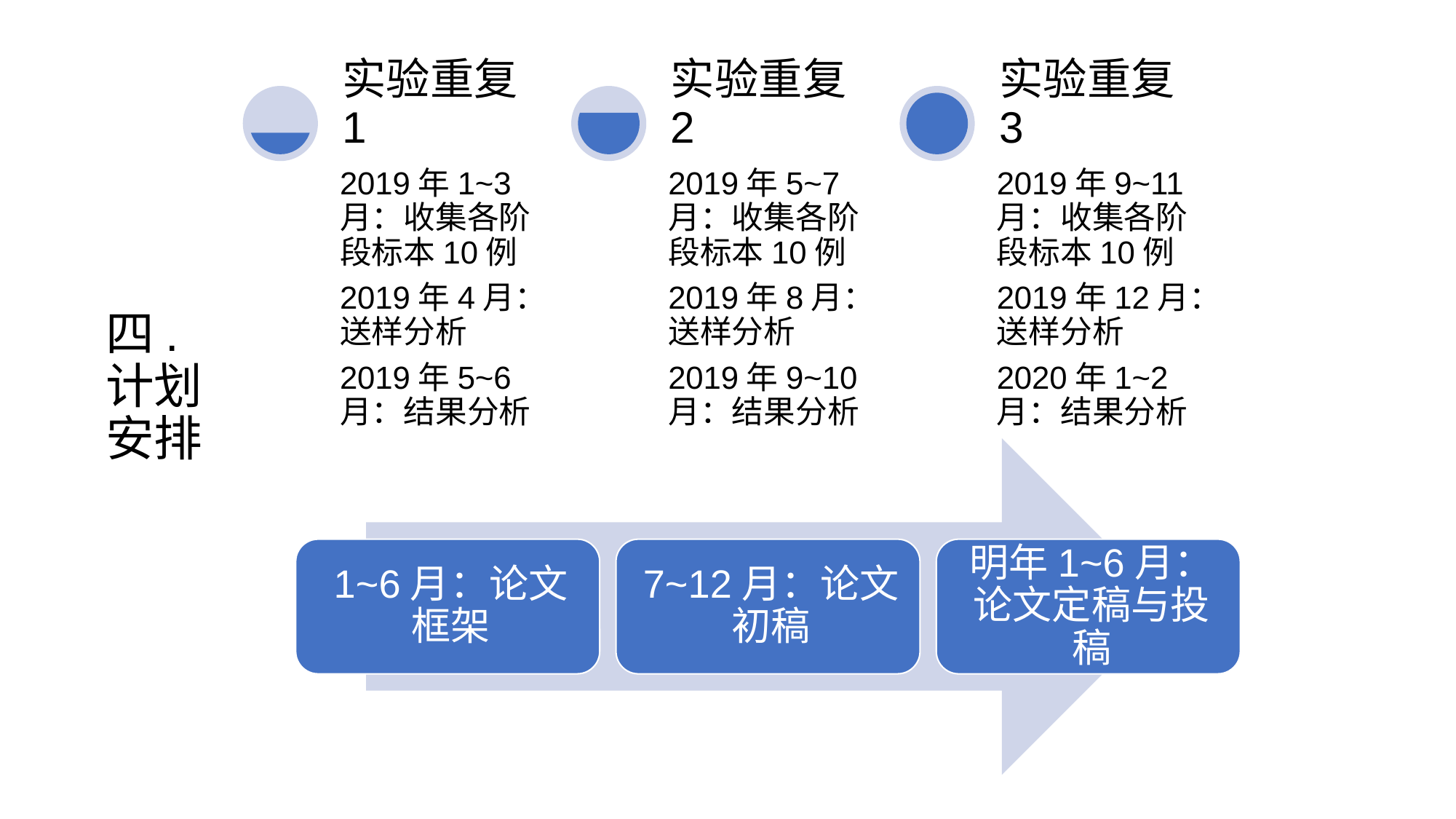

# 四. 计划安排
2019年1~3月：收集各阶段标本10例
2019年4月：送样分析
2019年5~6月：结果分析
实验重复1
2019年5~7月：收集各阶段标本10例
2019年8月：送样分析
2019年9~10月：结果分析
实验重复2
2019年9~11月：收集各阶段标本10例
2019年12月：送样分析
2020年1~2月：结果分析
实验重复3
1~6月：论文框架
7~12月：论文初稿
明年1~6月：论文定稿与投稿